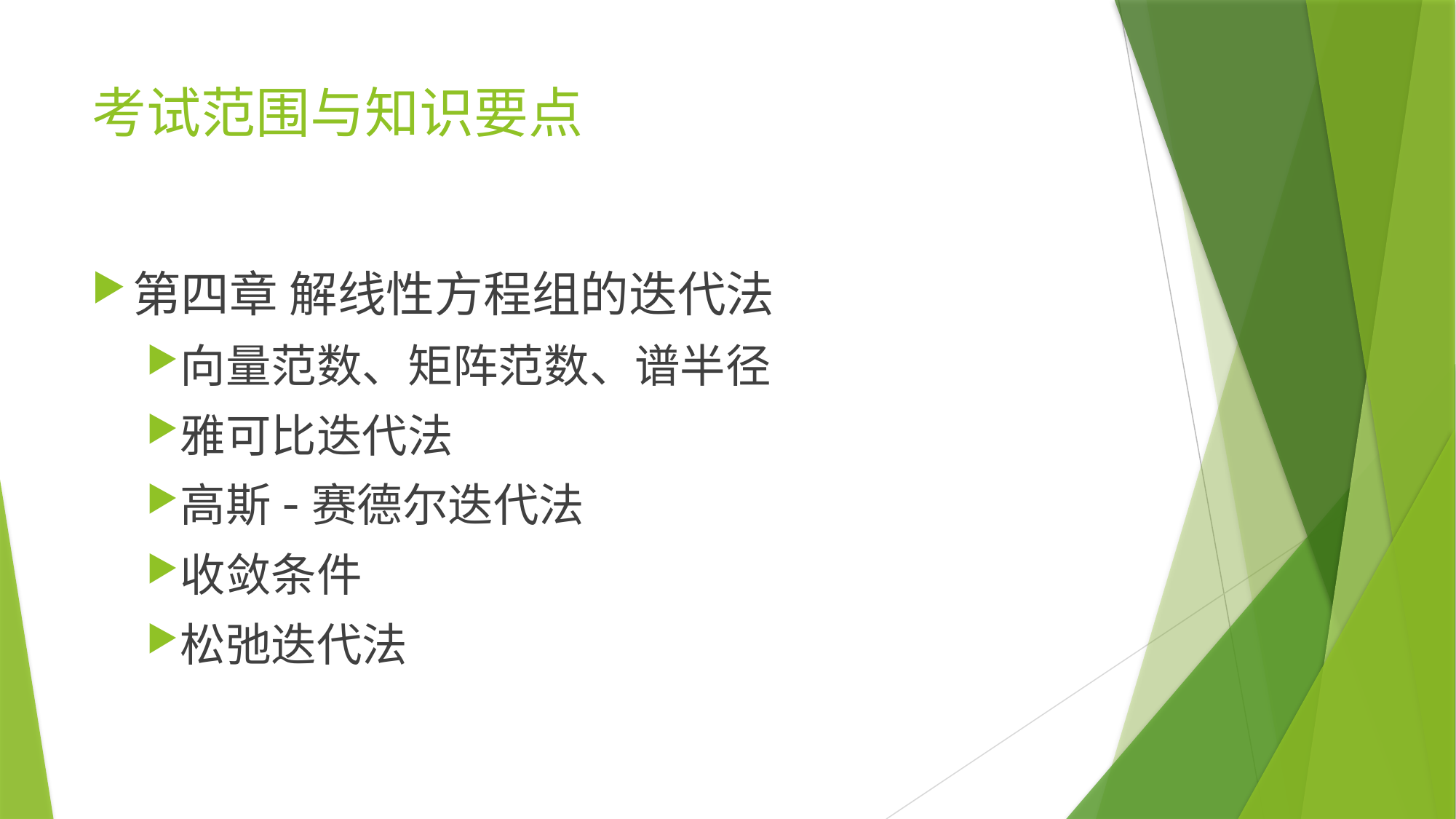

# 考试范围与知识要点
第四章 解线性方程组的迭代法
向量范数、矩阵范数、谱半径
雅可比迭代法
高斯-赛德尔迭代法
收敛条件
松弛迭代法